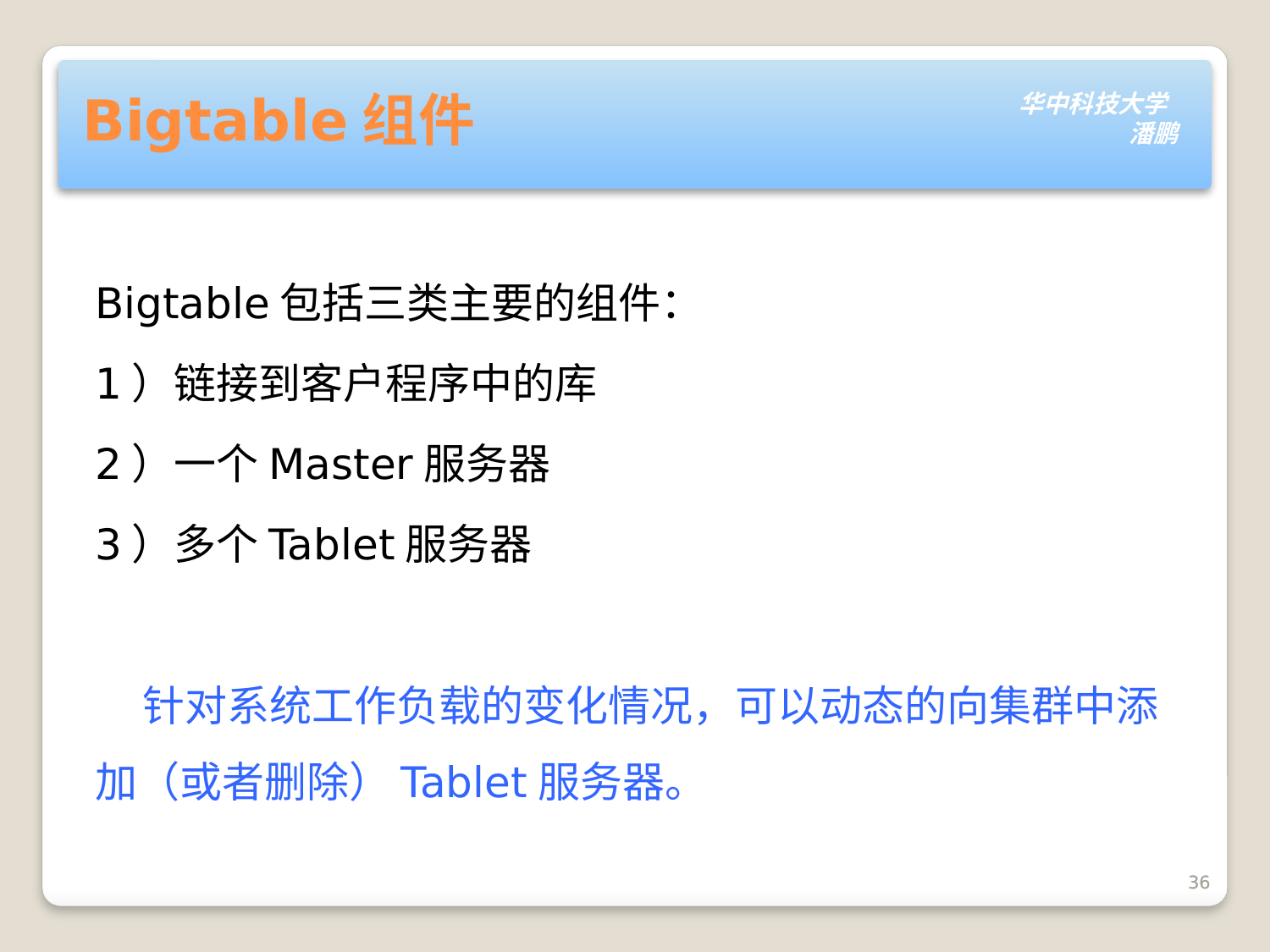

# Bigtable组件
Bigtable包括三类主要的组件：
1）链接到客户程序中的库
2）一个Master服务器
3）多个Tablet服务器

    针对系统工作负载的变化情况，可以动态的向集群中添加（或者删除）Tablet服务器。
36
36